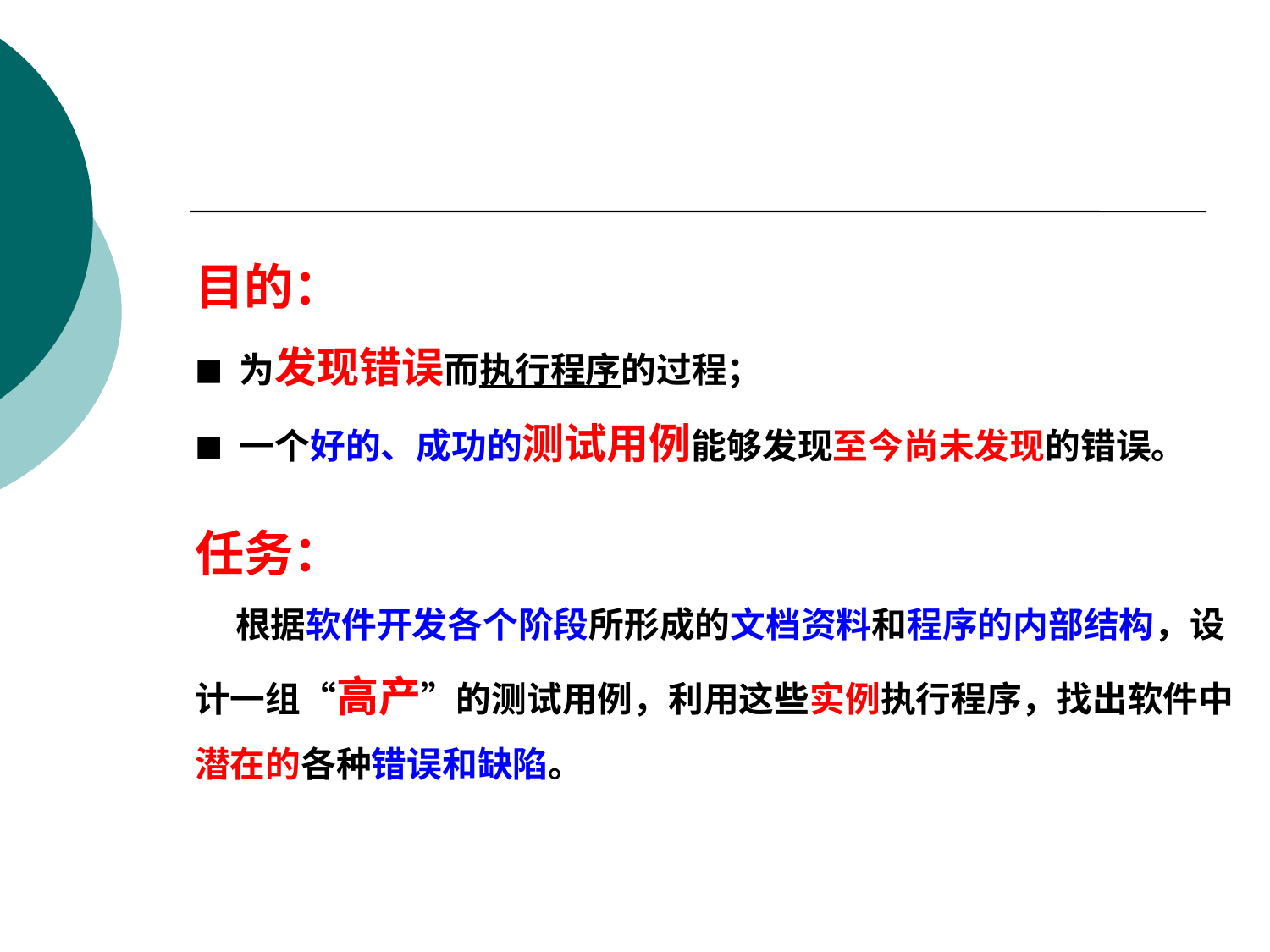

目的：
■ 为发现错误而执行程序的过程；
■ 一个好的、成功的测试用例能够发现至今尚未发现的错误。

任务：
    根据软件开发各个阶段所形成的文档资料和程序的内部结构，设计一组“高产”的测试用例，利用这些实例执行程序，找出软件中潜在的各种错误和缺陷。